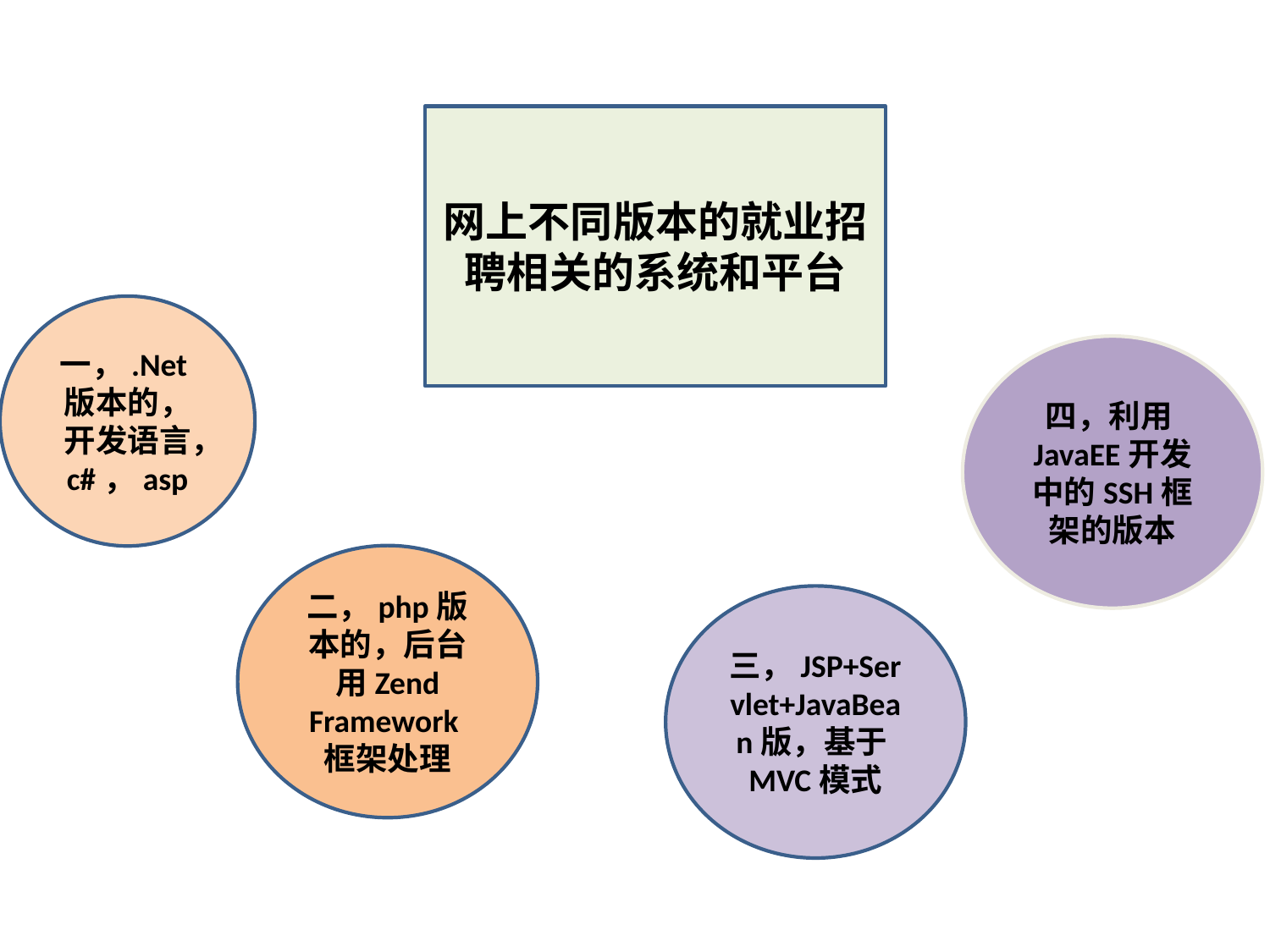

网上不同版本的就业招聘相关的系统和平台
一，.Net版本的，开发语言，c#，asp
四，利用JavaEE开发中的SSH框架的版本
二，php版本的，后台用Zend Framework框架处理
三，JSP+Servlet+JavaBean版，基于MVC模式